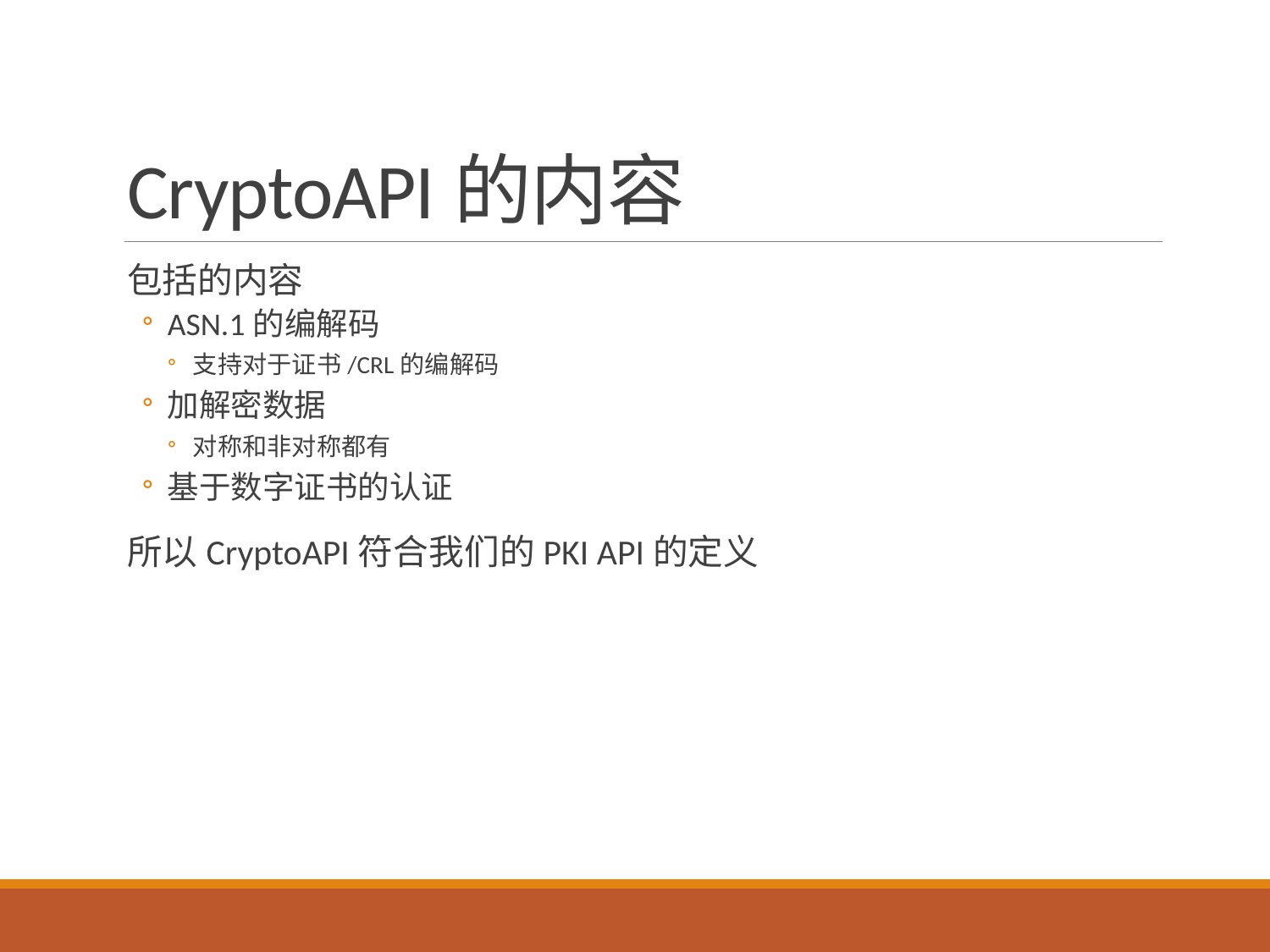

# CryptoAPI的内容
包括的内容
ASN.1的编解码
支持对于证书/CRL的编解码
加解密数据
对称和非对称都有
基于数字证书的认证
所以CryptoAPI符合我们的PKI API的定义
16